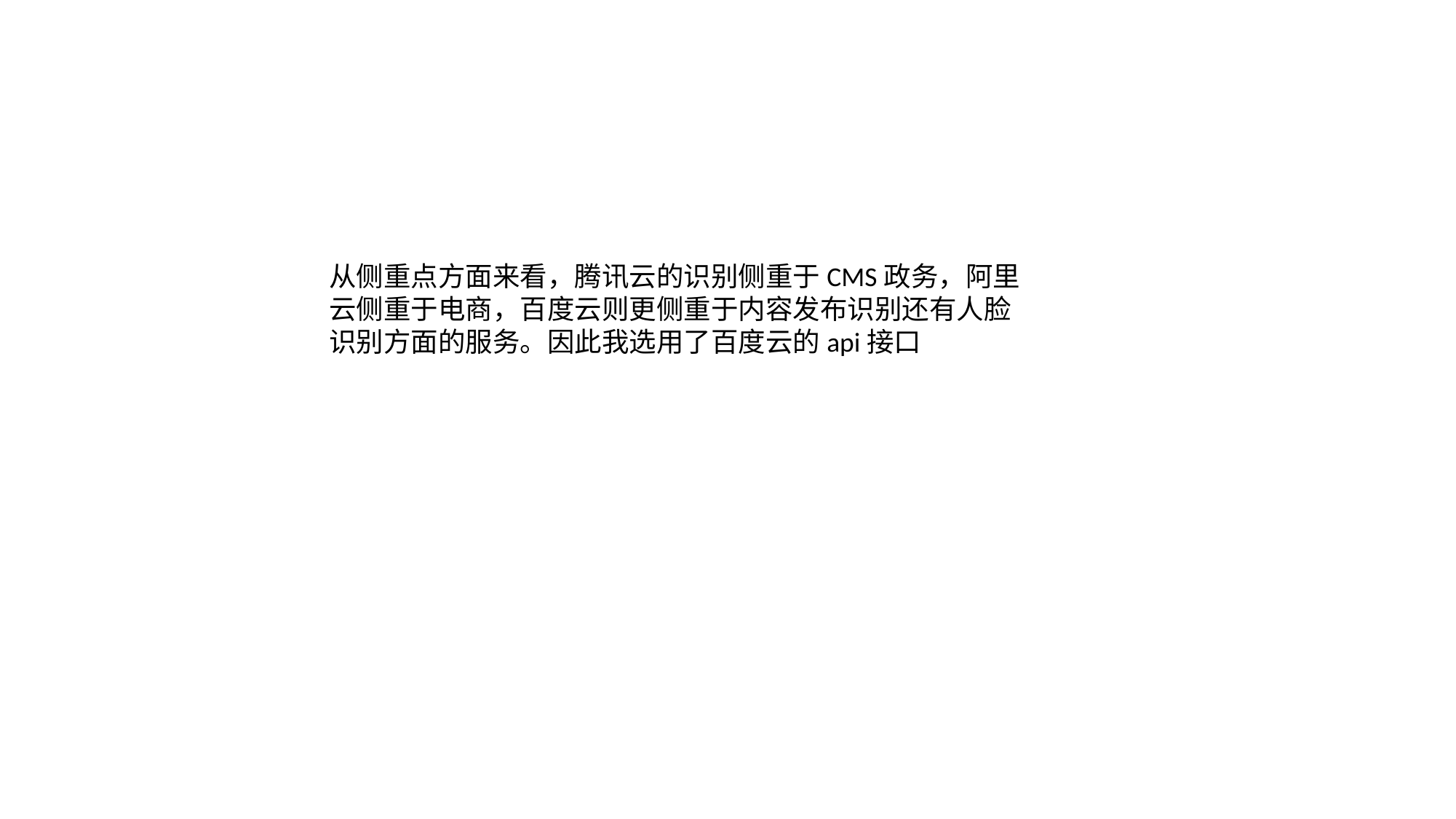

从侧重点方面来看，腾讯云的识别侧重于CMS政务，阿里云侧重于电商，百度云则更侧重于内容发布识别还有人脸识别方面的服务。因此我选用了百度云的api接口